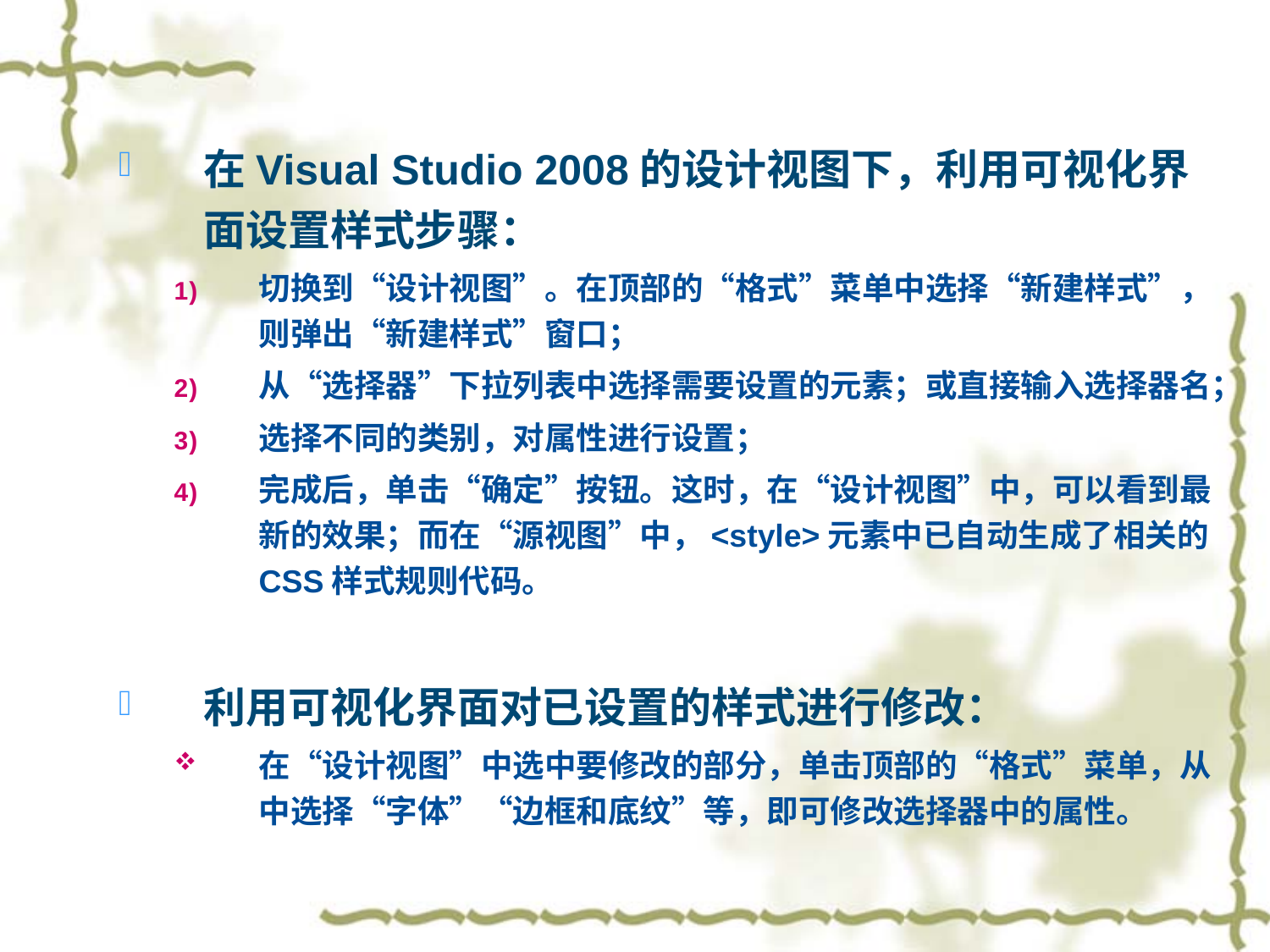

在Visual Studio 2008的设计视图下，利用可视化界面设置样式步骤：
切换到“设计视图”。在顶部的“格式”菜单中选择“新建样式”，则弹出“新建样式”窗口；
从“选择器”下拉列表中选择需要设置的元素；或直接输入选择器名；
选择不同的类别，对属性进行设置；
完成后，单击“确定”按钮。这时，在“设计视图”中，可以看到最新的效果；而在“源视图”中，<style>元素中已自动生成了相关的CSS样式规则代码。

利用可视化界面对已设置的样式进行修改：
在“设计视图”中选中要修改的部分，单击顶部的“格式”菜单，从中选择“字体”“边框和底纹”等，即可修改选择器中的属性。